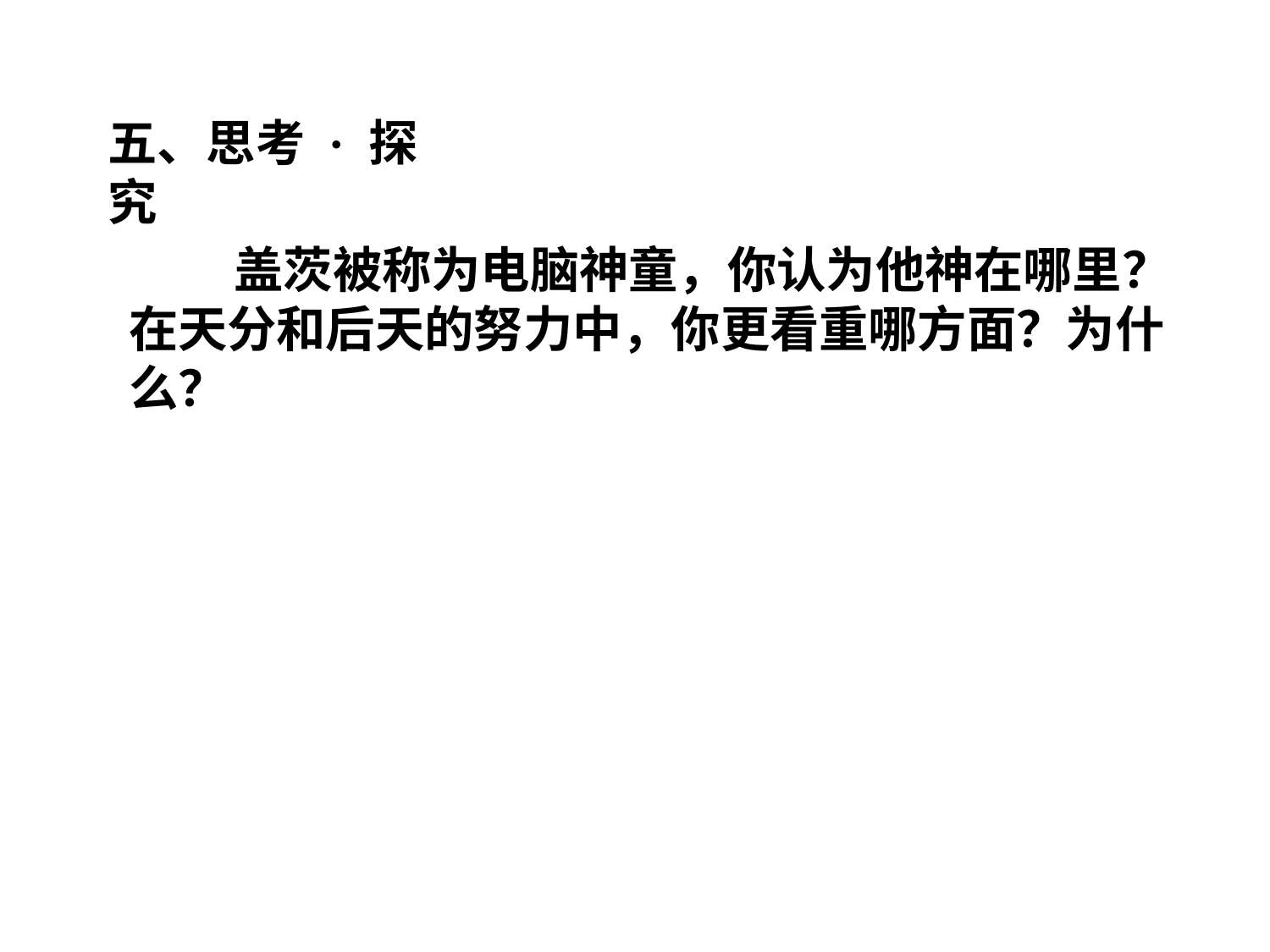

五、思考 · 探究
          盖茨被称为电脑神童，你认为他神在哪里？在天分和后天的努力中，你更看重哪方面？为什么？